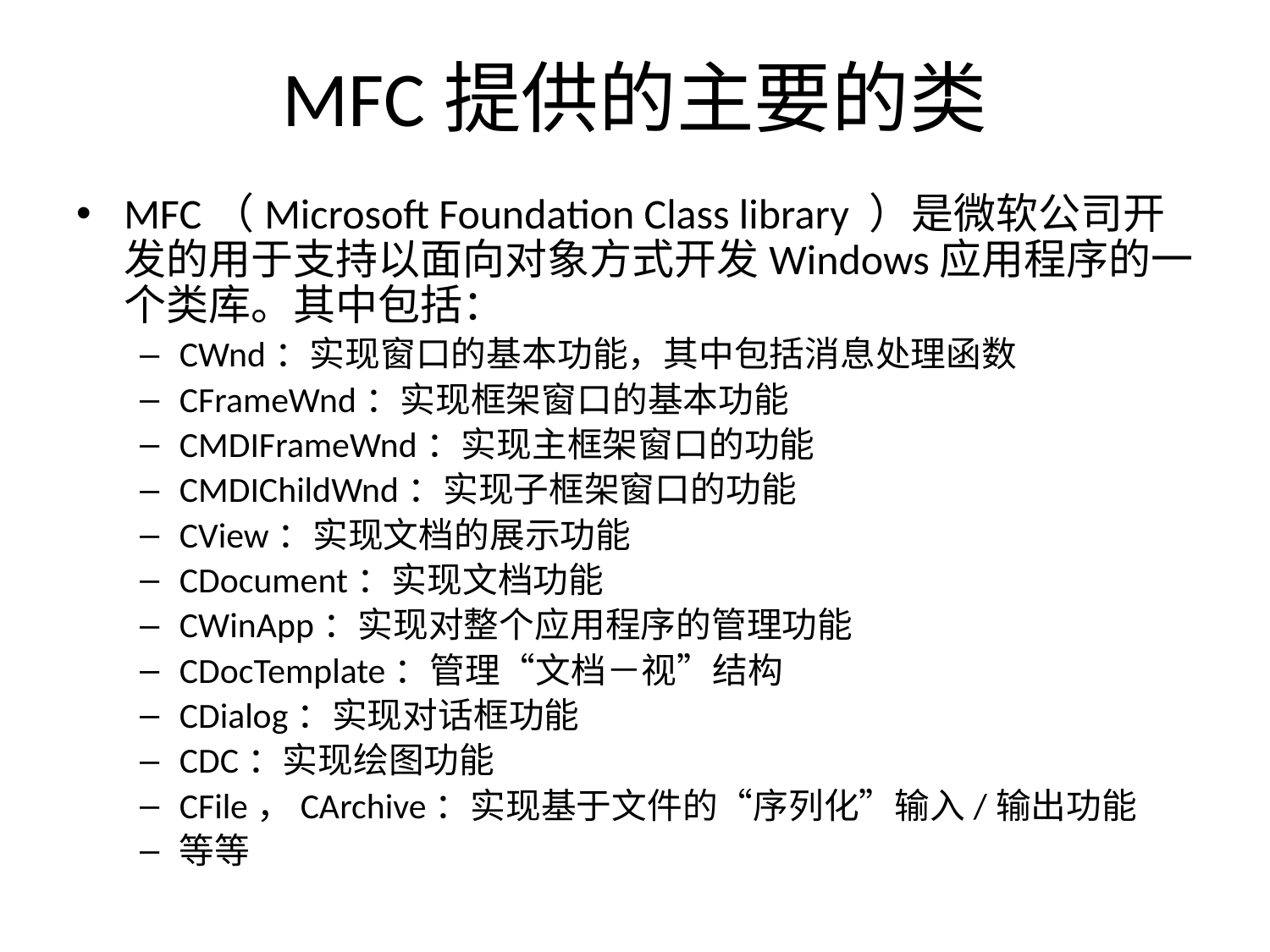

# MFC提供的主要的类
MFC（Microsoft Foundation Class library ）是微软公司开发的用于支持以面向对象方式开发Windows应用程序的一个类库。其中包括：
CWnd：实现窗口的基本功能，其中包括消息处理函数
CFrameWnd：实现框架窗口的基本功能
CMDIFrameWnd：实现主框架窗口的功能
CMDIChildWnd：实现子框架窗口的功能
CView：实现文档的展示功能
CDocument：实现文档功能
CWinApp：实现对整个应用程序的管理功能
CDocTemplate：管理“文档－视”结构
CDialog：实现对话框功能
CDC：实现绘图功能
CFile，CArchive：实现基于文件的“序列化”输入/输出功能
等等